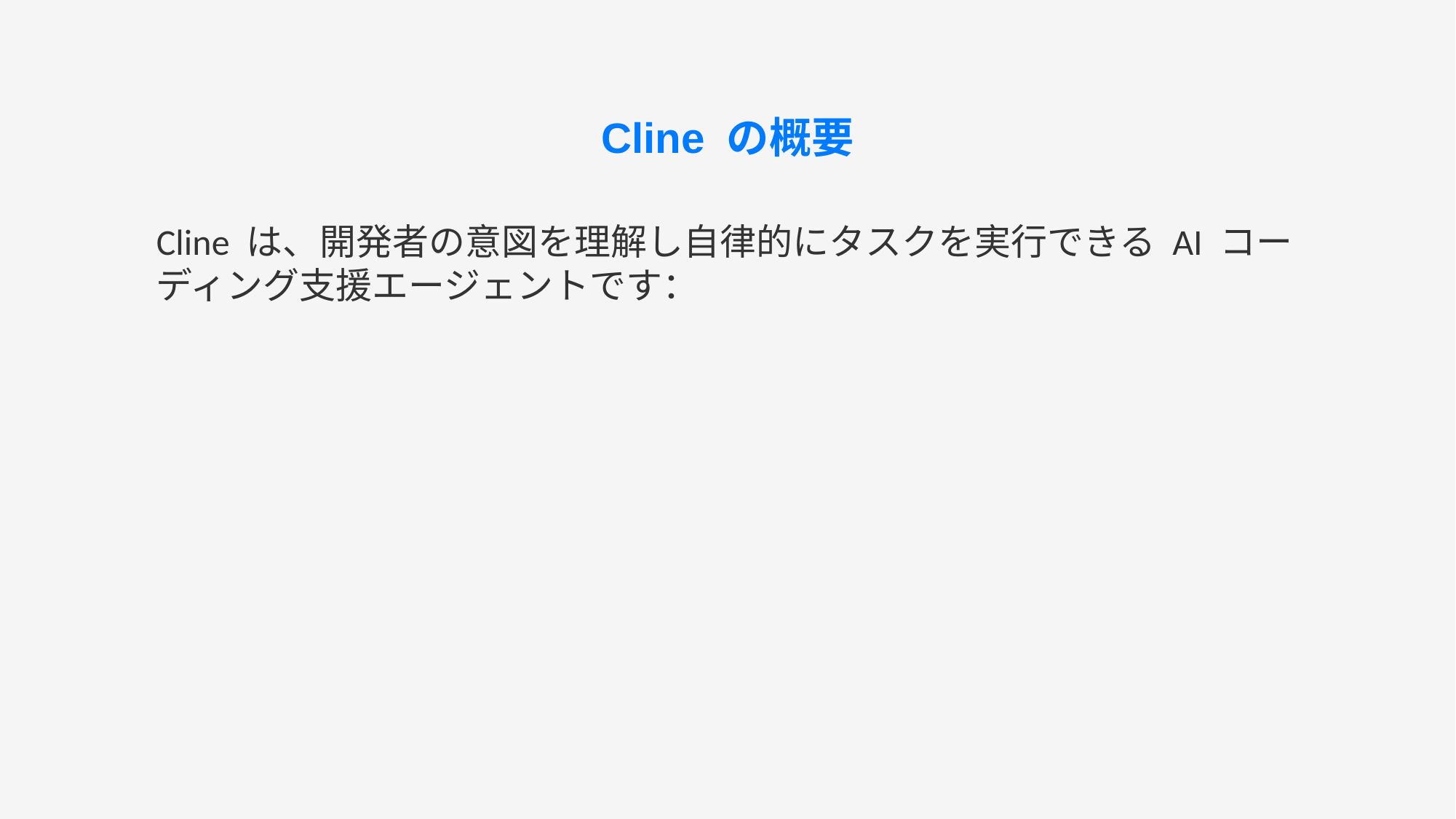

Cline の概要
Cline は、開発者の意図を理解し自律的にタスクを実行できる AI コーディング支援エージェントです：